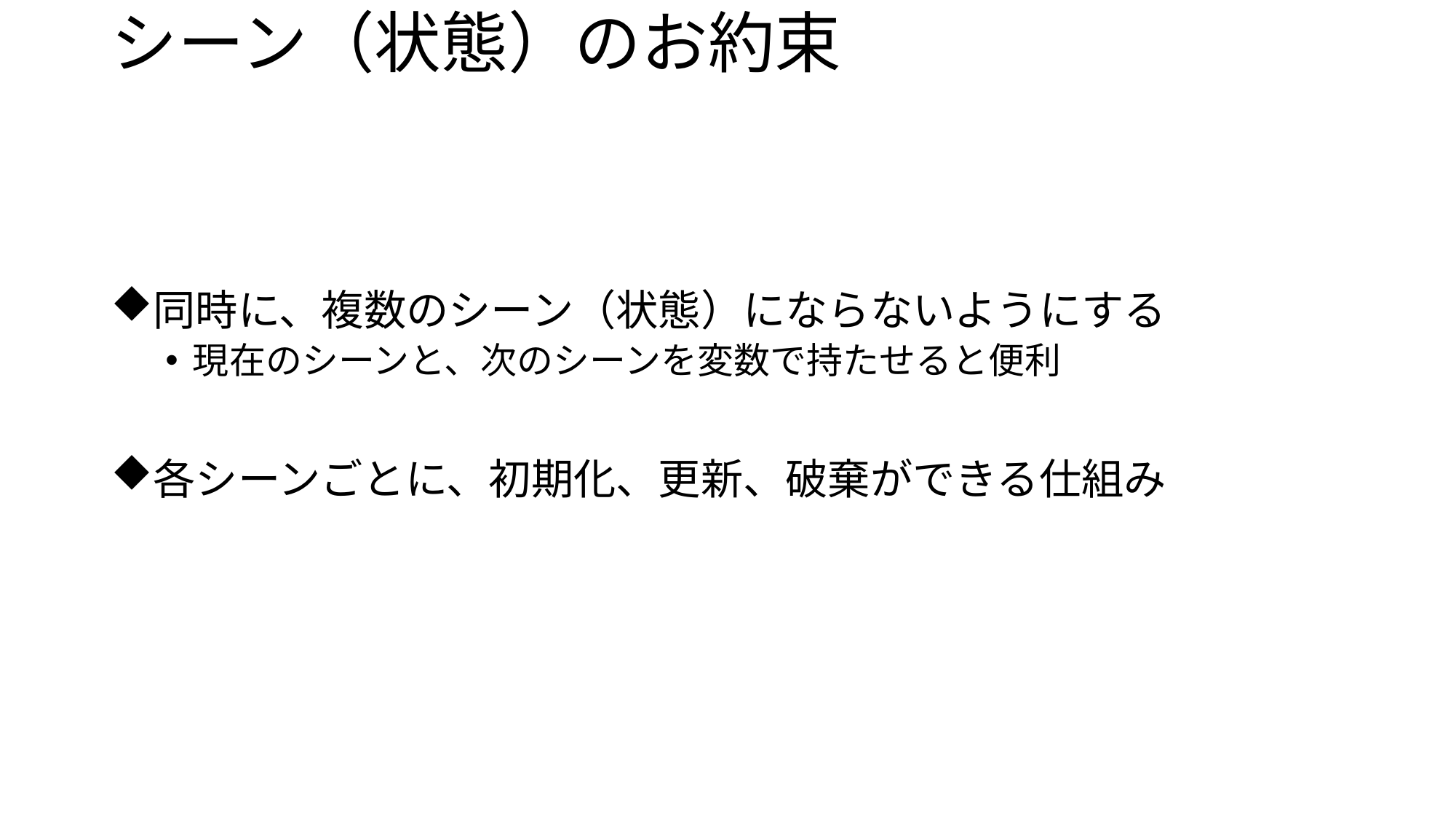

# シーン（状態）のお約束
同時に、複数のシーン（状態）にならないようにする
現在のシーンと、次のシーンを変数で持たせると便利

各シーンごとに、初期化、更新、破棄ができる仕組み